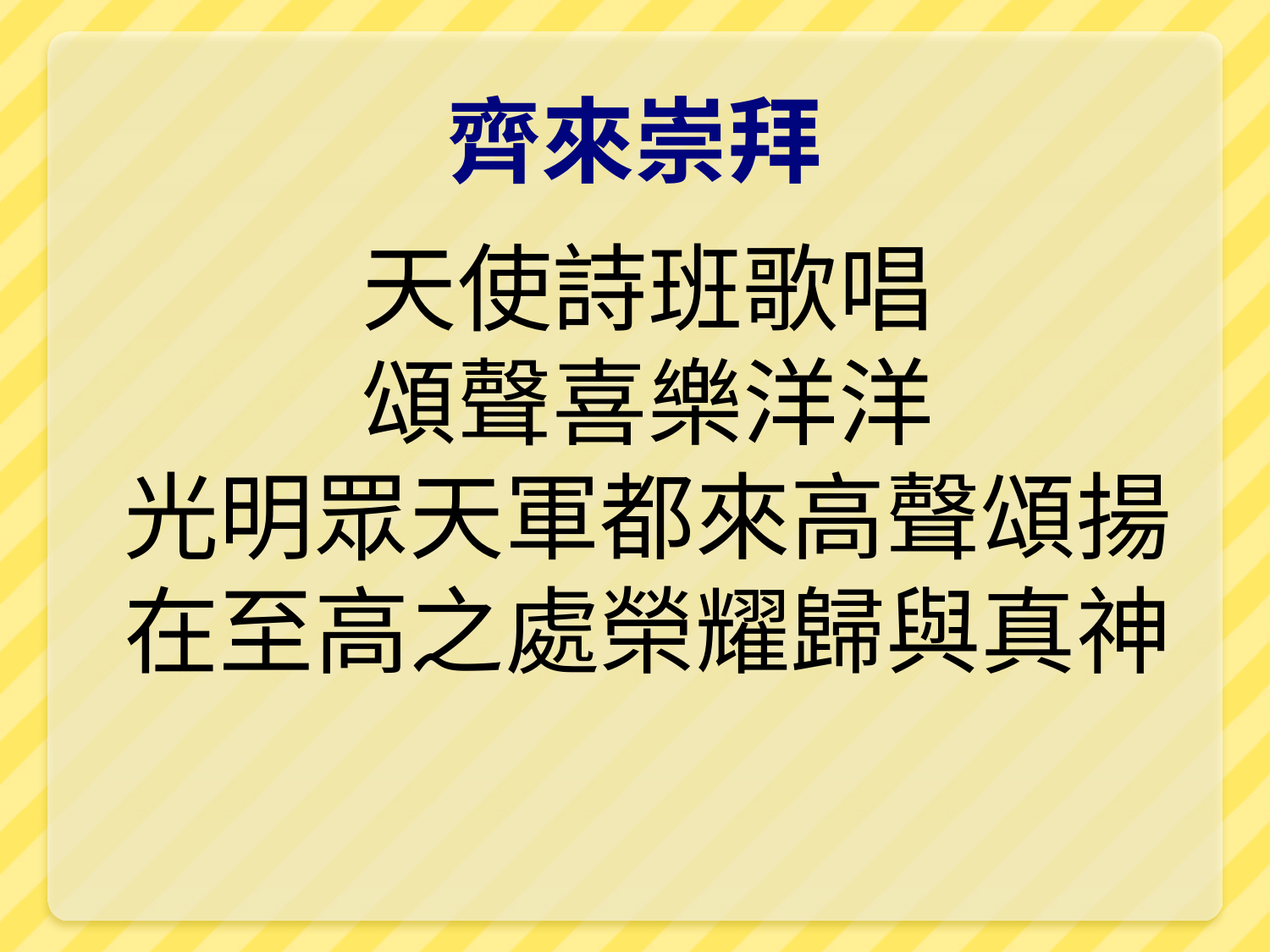

# 齊來崇拜
天使詩班歌唱
頌聲喜樂洋洋
光明眾天軍都來高聲頌揚
在至高之處榮耀歸與真神